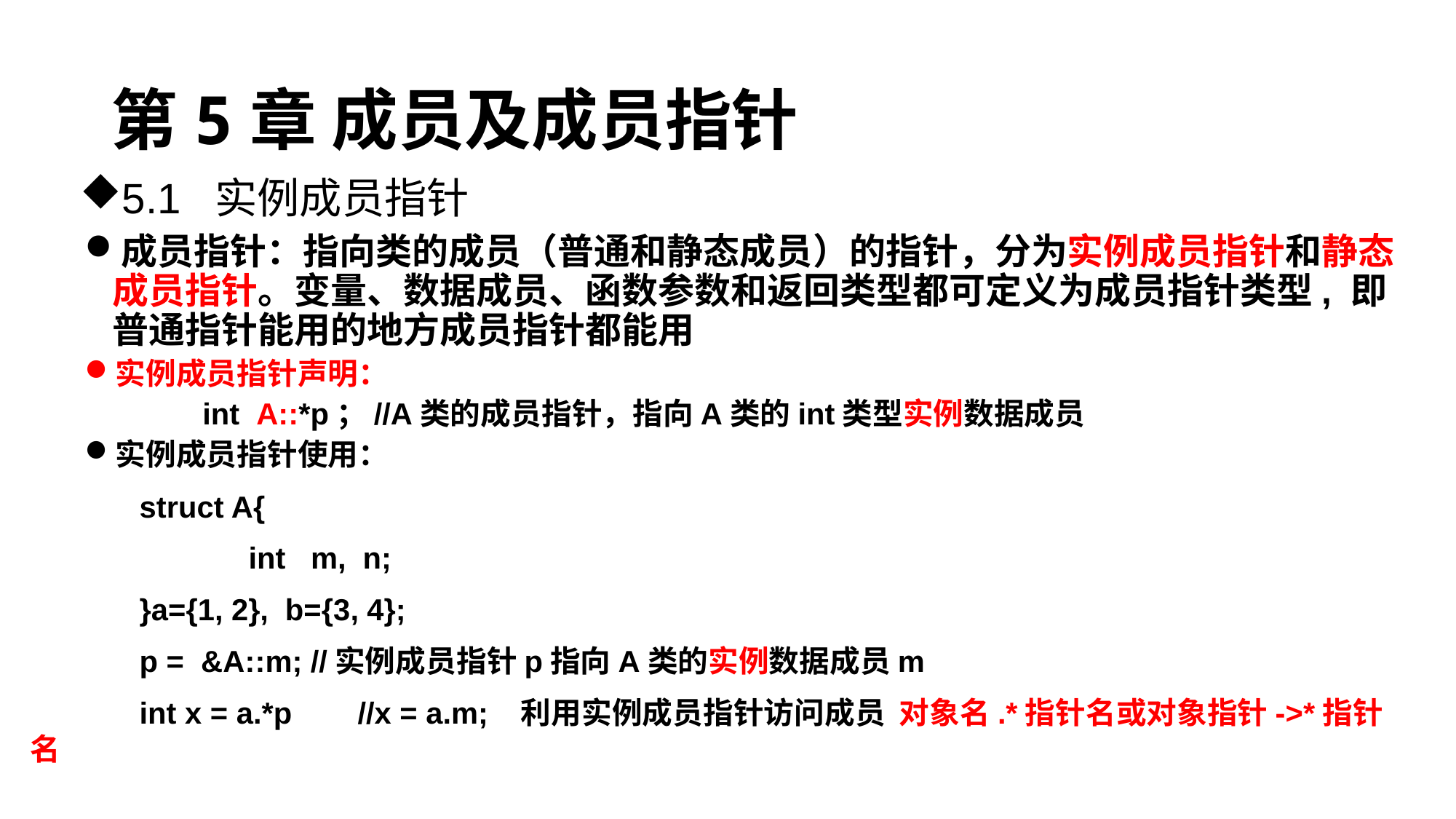

# 第5章 成员及成员指针
5.1  实例成员指针
成员指针：指向类的成员（普通和静态成员）的指针，分为实例成员指针和静态成员指针。变量、数据成员、函数参数和返回类型都可定义为成员指针类型, 即普通指针能用的地方成员指针都能用
实例成员指针声明：
	 int  A::*p；//A类的成员指针，指向A类的int类型实例数据成员
实例成员指针使用：
	struct A{
    		int   m,  n;
	}a={1, 2},  b={3, 4};
 	p =  &A::m; //实例成员指针p指向A类的实例数据成员m
	int x = a.*p  	//x = a.m;   利用实例成员指针访问成员  对象名.*指针名或对象指针->*指针名